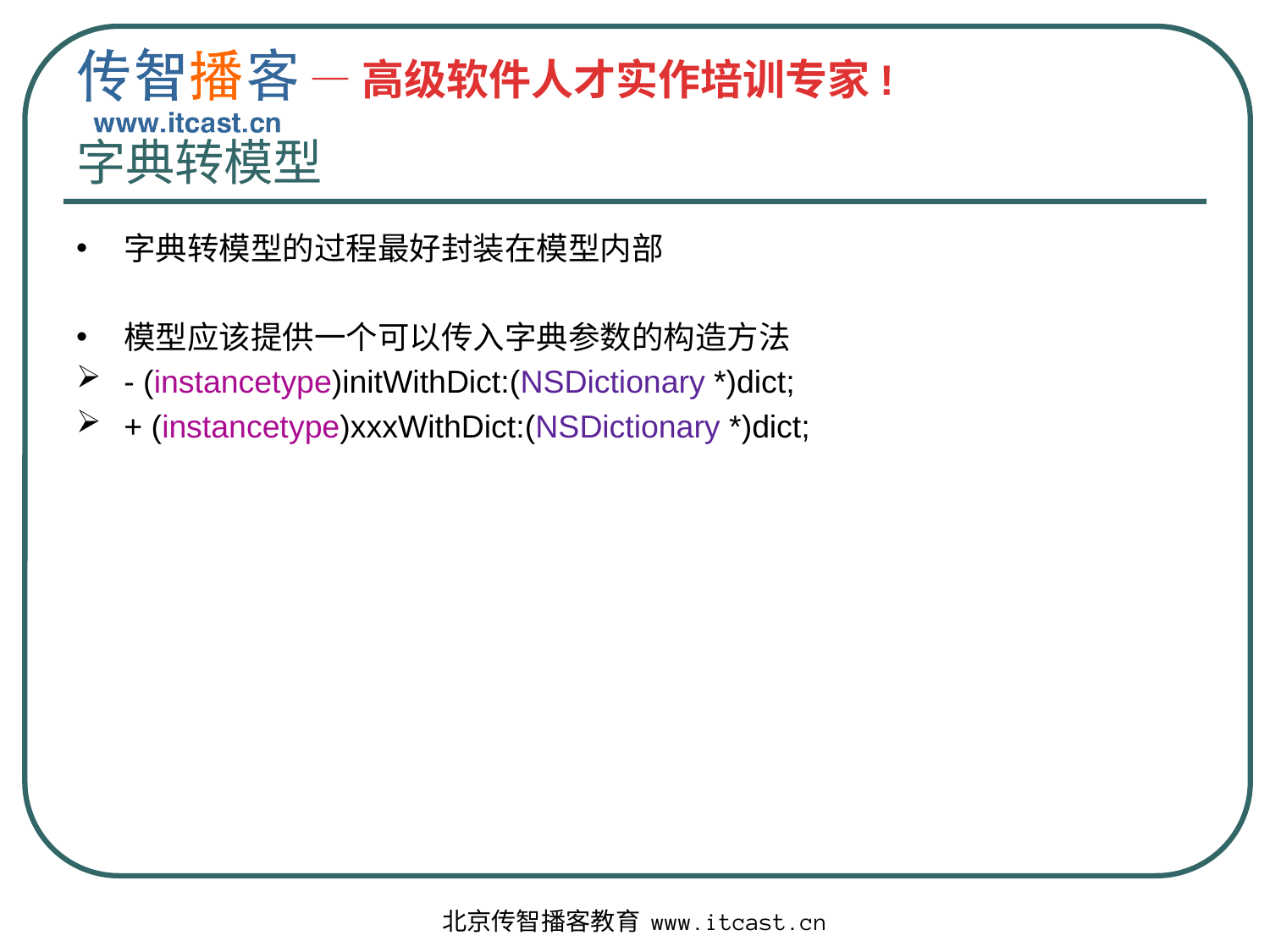

# 字典转模型
字典转模型的过程最好封装在模型内部

模型应该提供一个可以传入字典参数的构造方法
- (instancetype)initWithDict:(NSDictionary *)dict;
+ (instancetype)xxxWithDict:(NSDictionary *)dict;